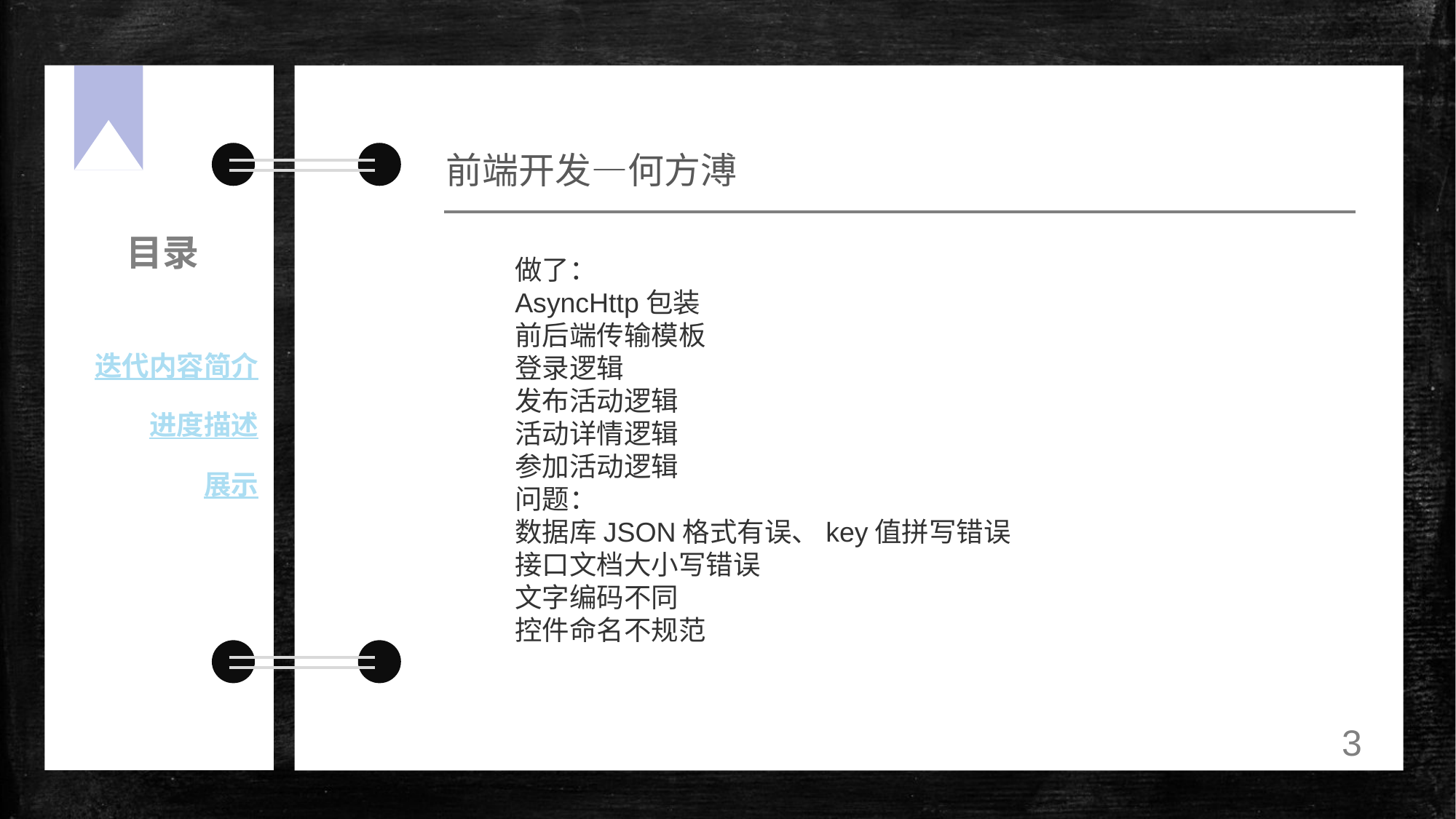

前端开发—何方溥
目录
做了：
AsyncHttp包装
前后端传输模板
登录逻辑
发布活动逻辑
活动详情逻辑
参加活动逻辑
问题：
数据库JSON格式有误、key值拼写错误
接口文档大小写错误
文字编码不同
控件命名不规范
迭代内容简介
进度描述
展示

3